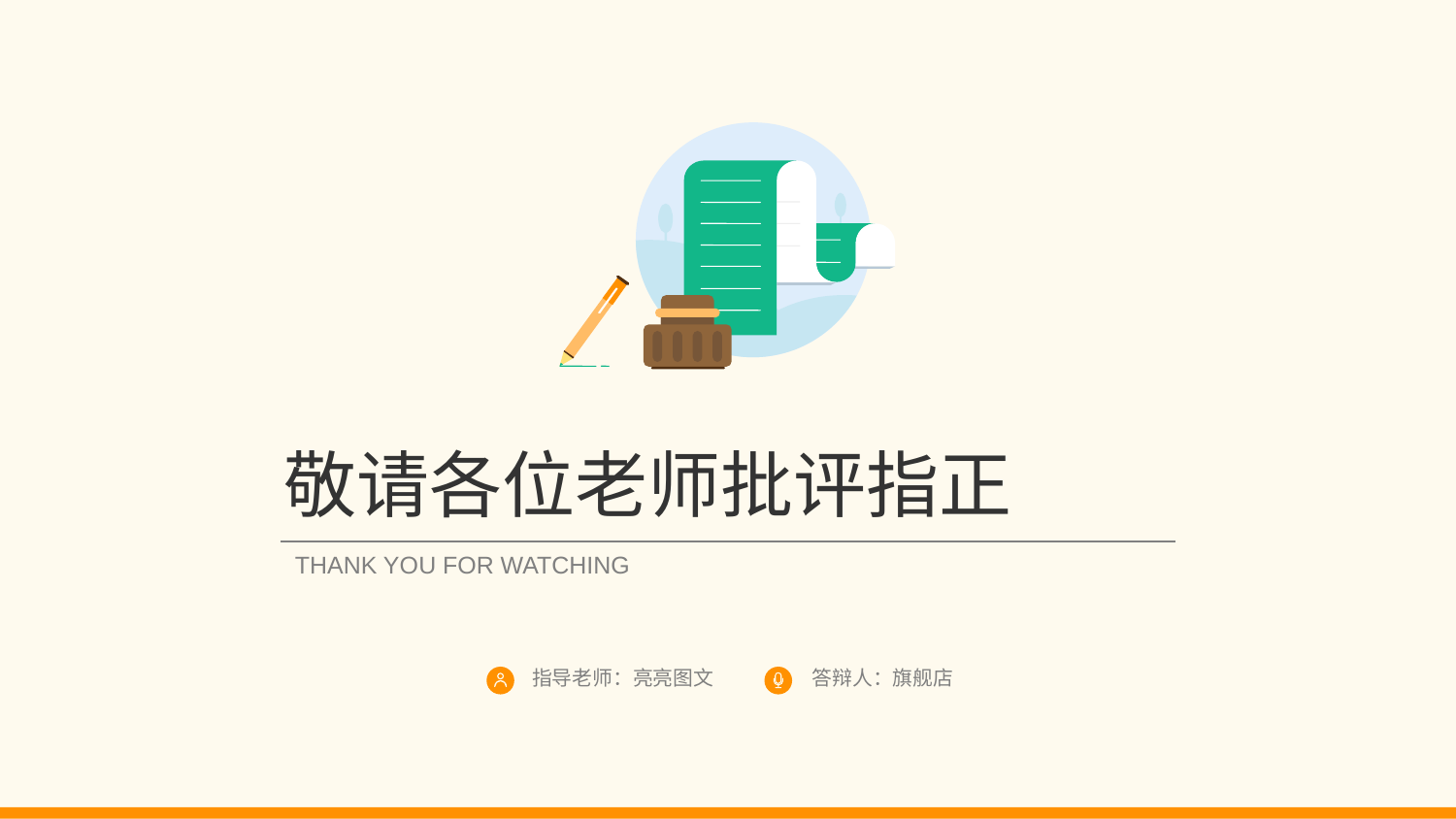

敬请各位老师批评指正
THANK YOU FOR WATCHING
指导老师：亮亮图文
答辩人：旗舰店